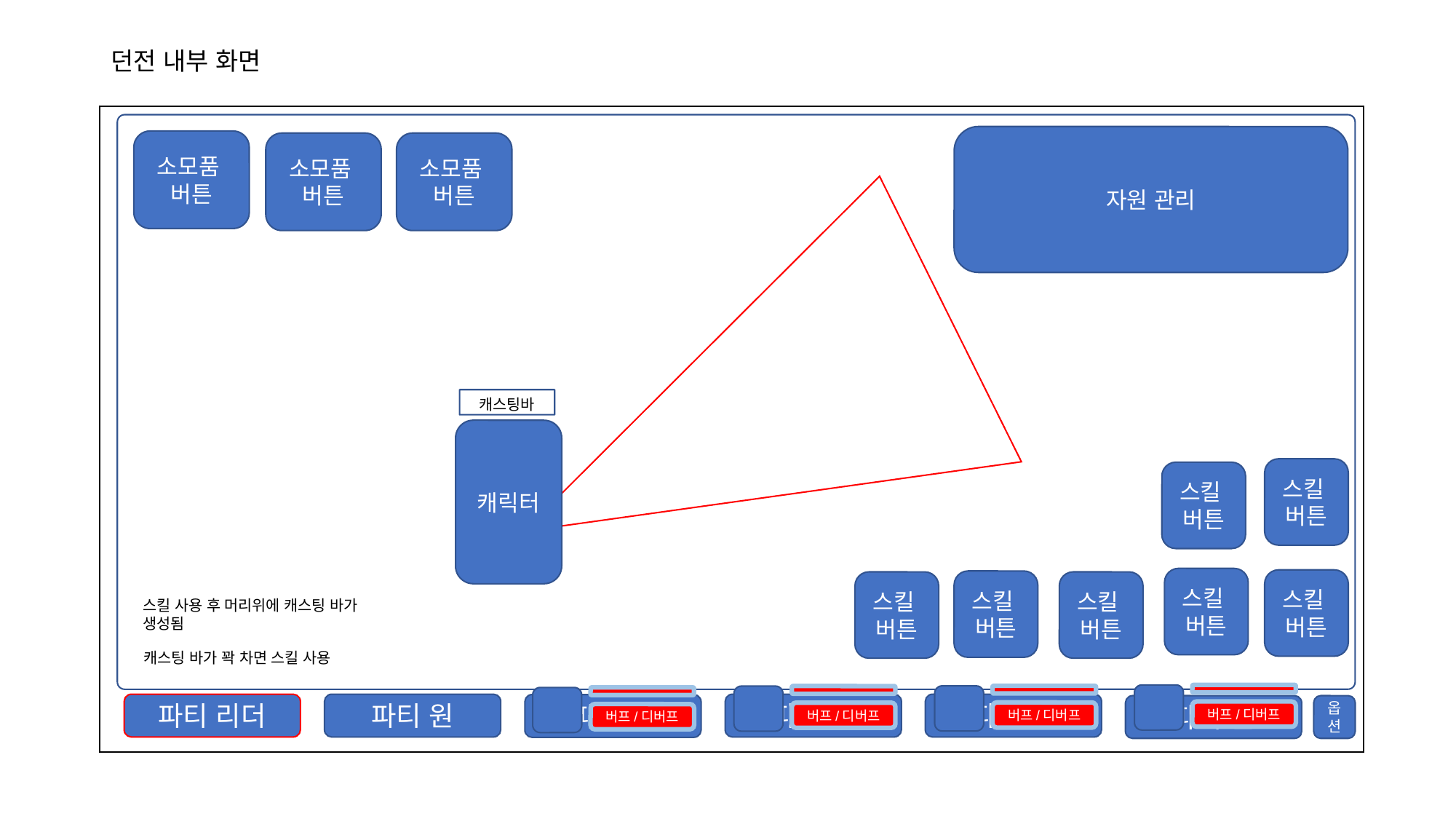

# 던전 내부 화면

자원 관리
소모품
버튼
소모품
버튼
소모품
버튼

캐스팅바
캐릭터
스킬
버튼
스킬
버튼
스킬
버튼
스킬
버튼
스킬
버튼
스킬
버튼
스킬
버튼
스킬 사용 후 머리위에 캐스팅 바가 생성됨
캐스팅 바가 꽉 차면 스킬 사용

버프/디버프

버프/디버프

버프/디버프

버프/디버프
파티 리더
파티 원
파티 원
파티 원
파티 원
파티 원
옵션